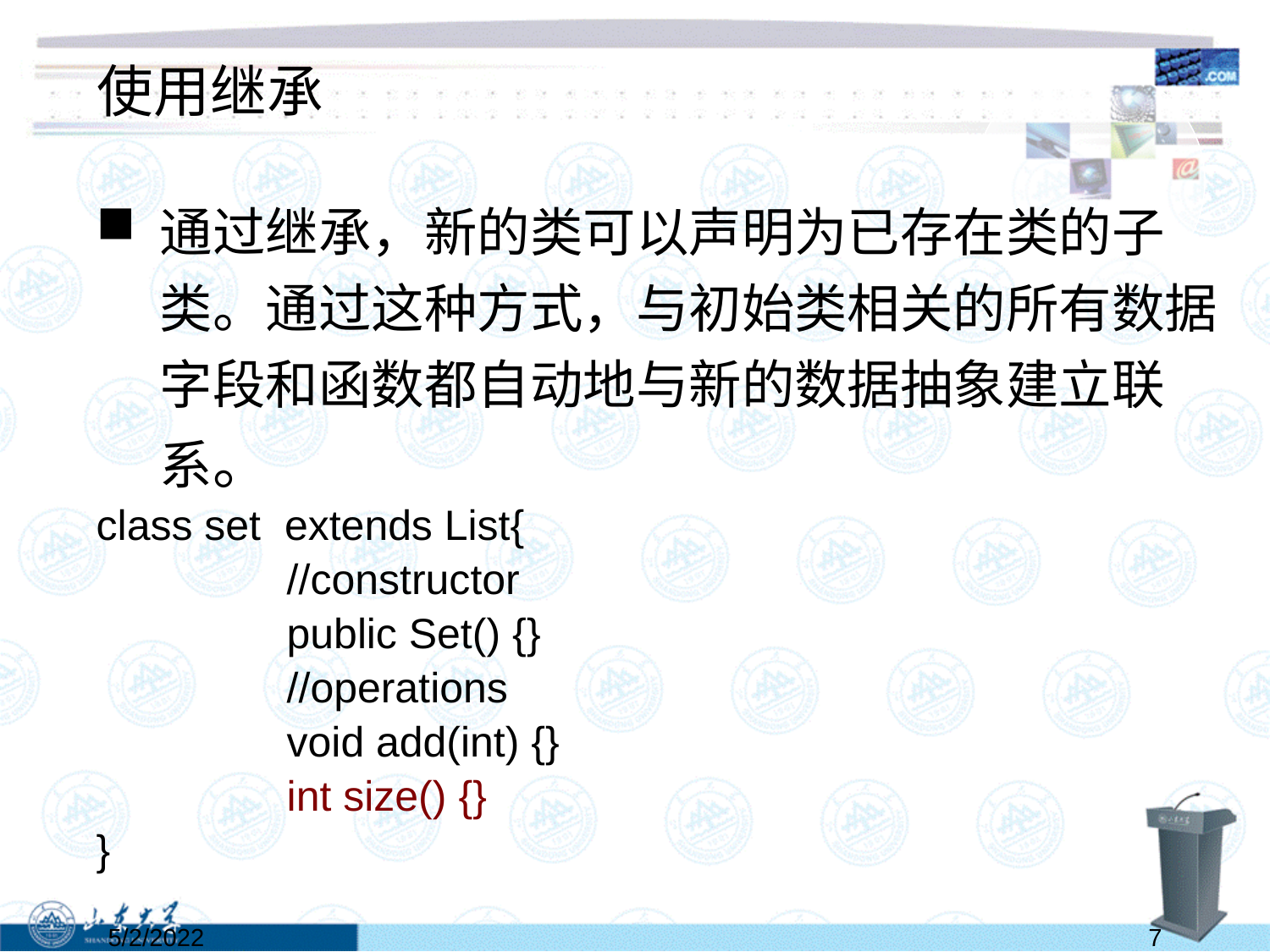

# 使用继承
通过继承，新的类可以声明为已存在类的子类。通过这种方式，与初始类相关的所有数据字段和函数都自动地与新的数据抽象建立联系。
class set  extends List{
		//constructor
		public Set() {}
		//operations
		void add(int) {}
		int size() {}
}
5/2/2022
7